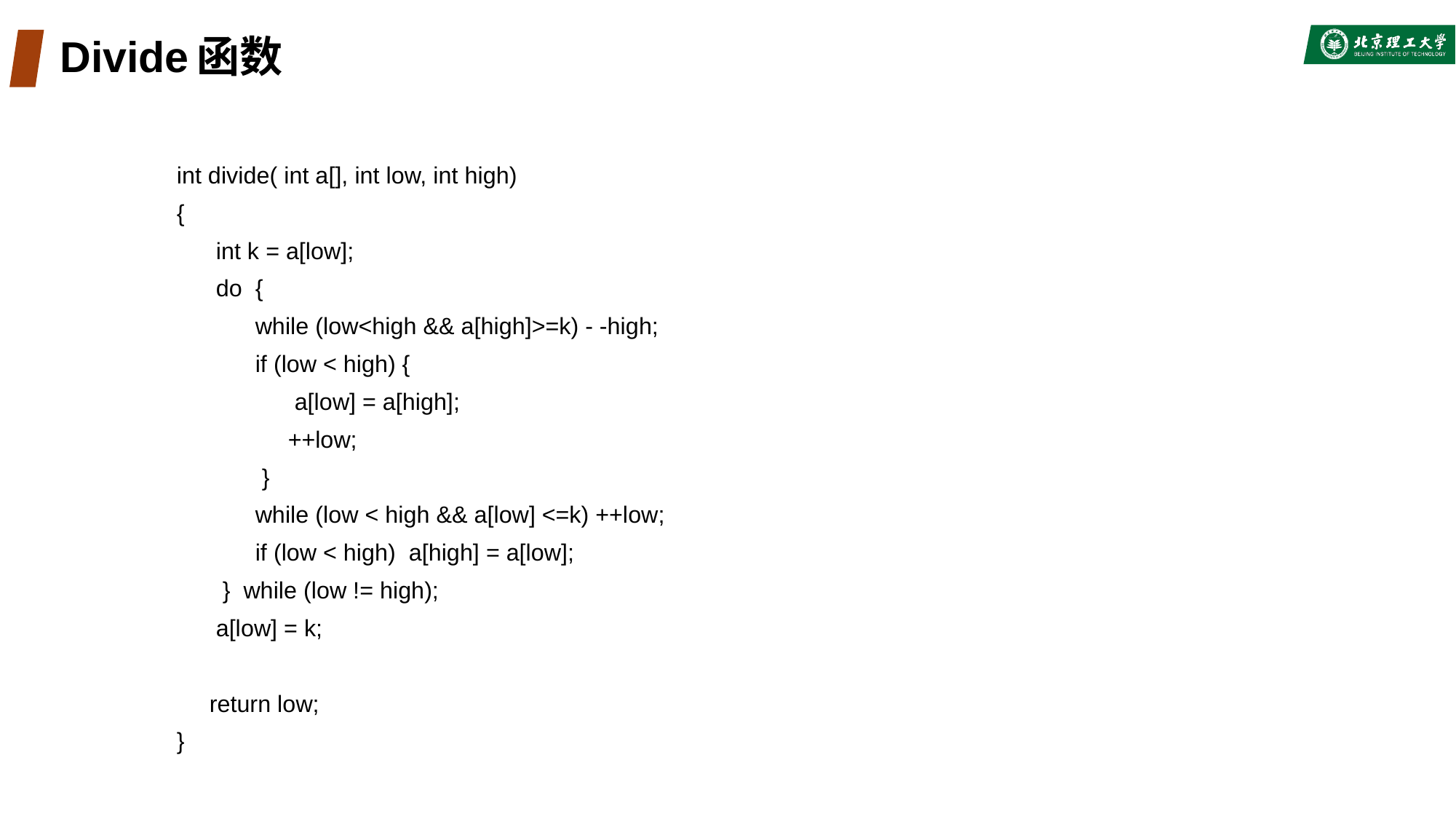

# Divide函数
int divide( int a[], int low, int high)
{
      int k = a[low];
      do  {
            while (low<high && a[high]>=k) - -high;
            if (low < high) {
                  a[low] = a[high];
                 ++low;
             }
            while (low < high && a[low] <=k) ++low;
            if (low < high)  a[high] = a[low];
       }  while (low != high);
      a[low] = k;

     return low;
}